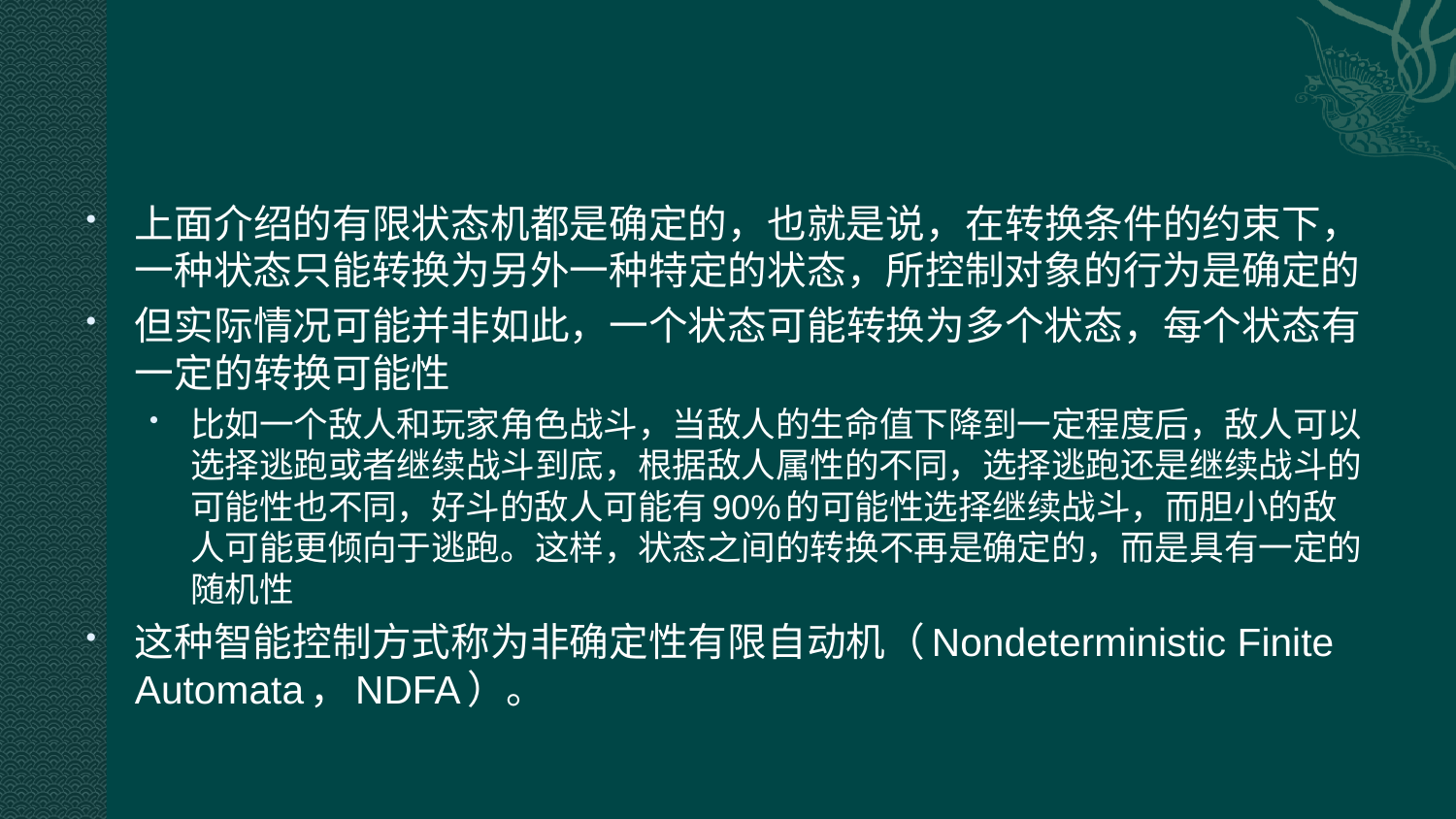

#
上面介绍的有限状态机都是确定的，也就是说，在转换条件的约束下，一种状态只能转换为另外一种特定的状态，所控制对象的行为是确定的
但实际情况可能并非如此，一个状态可能转换为多个状态，每个状态有一定的转换可能性
比如一个敌人和玩家角色战斗，当敌人的生命值下降到一定程度后，敌人可以选择逃跑或者继续战斗到底，根据敌人属性的不同，选择逃跑还是继续战斗的可能性也不同，好斗的敌人可能有90%的可能性选择继续战斗，而胆小的敌人可能更倾向于逃跑。这样，状态之间的转换不再是确定的，而是具有一定的随机性
这种智能控制方式称为非确定性有限自动机（Nondeterministic Finite Automata，NDFA）。